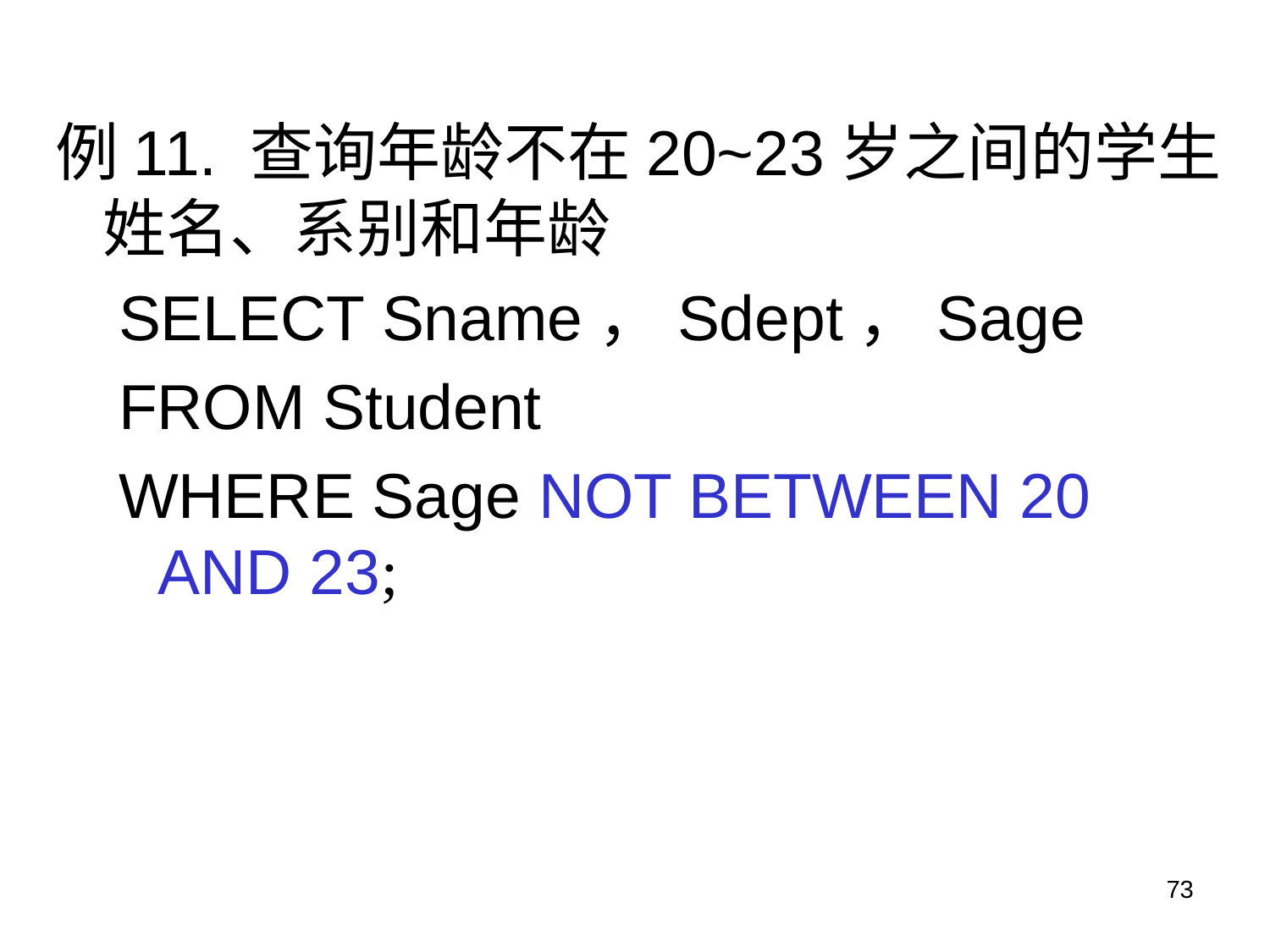

例11. 查询年龄不在20~23岁之间的学生姓名、系别和年龄
SELECT Sname，Sdept，Sage
FROM Student
WHERE Sage NOT BETWEEN 20 AND 23;

73